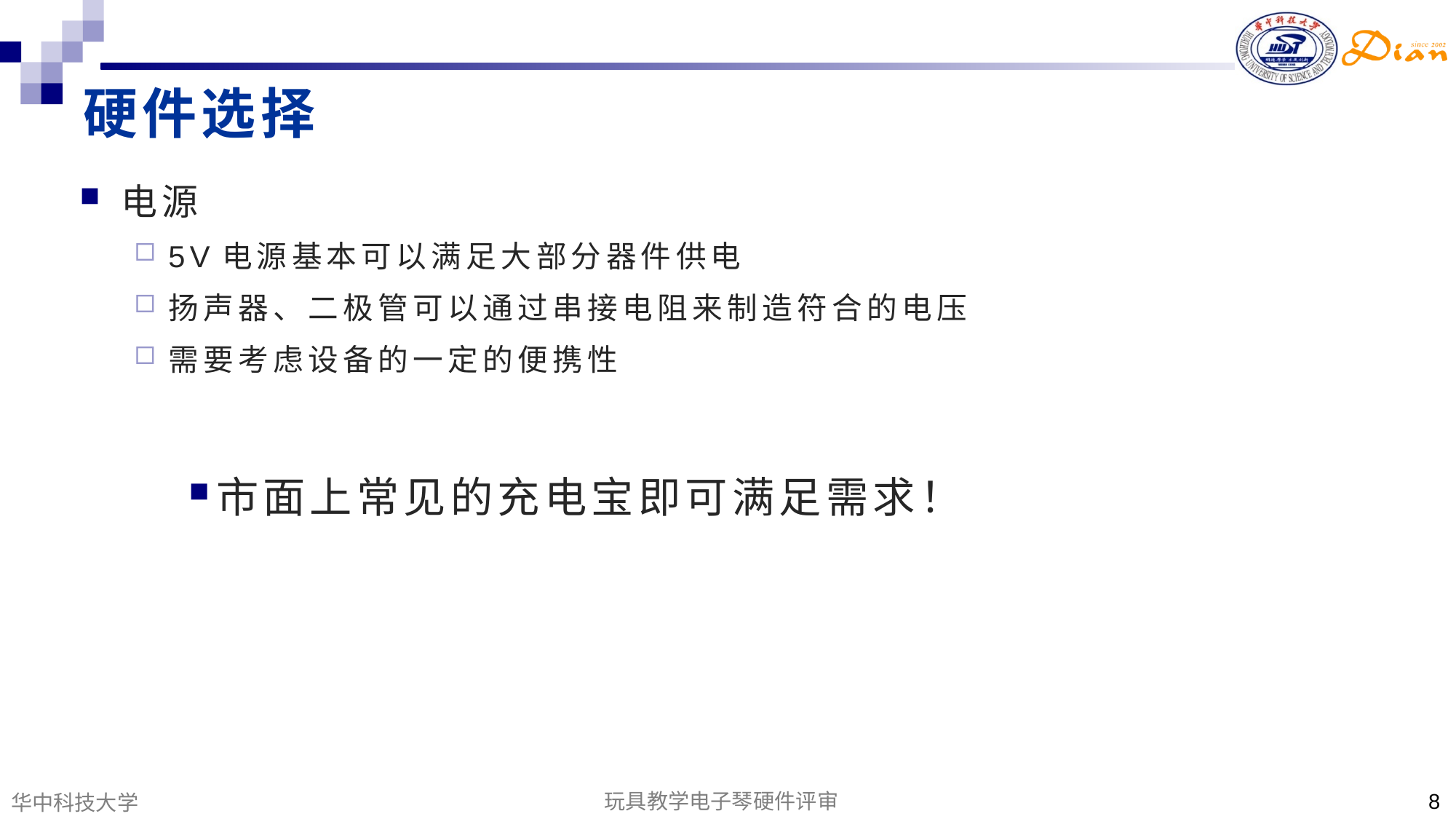

# 硬件选择
电源
5V电源基本可以满足大部分器件供电
扬声器、二极管可以通过串接电阻来制造符合的电压
需要考虑设备的一定的便携性

市面上常见的充电宝即可满足需求！
玩具教学电子琴硬件评审
8
华中科技大学